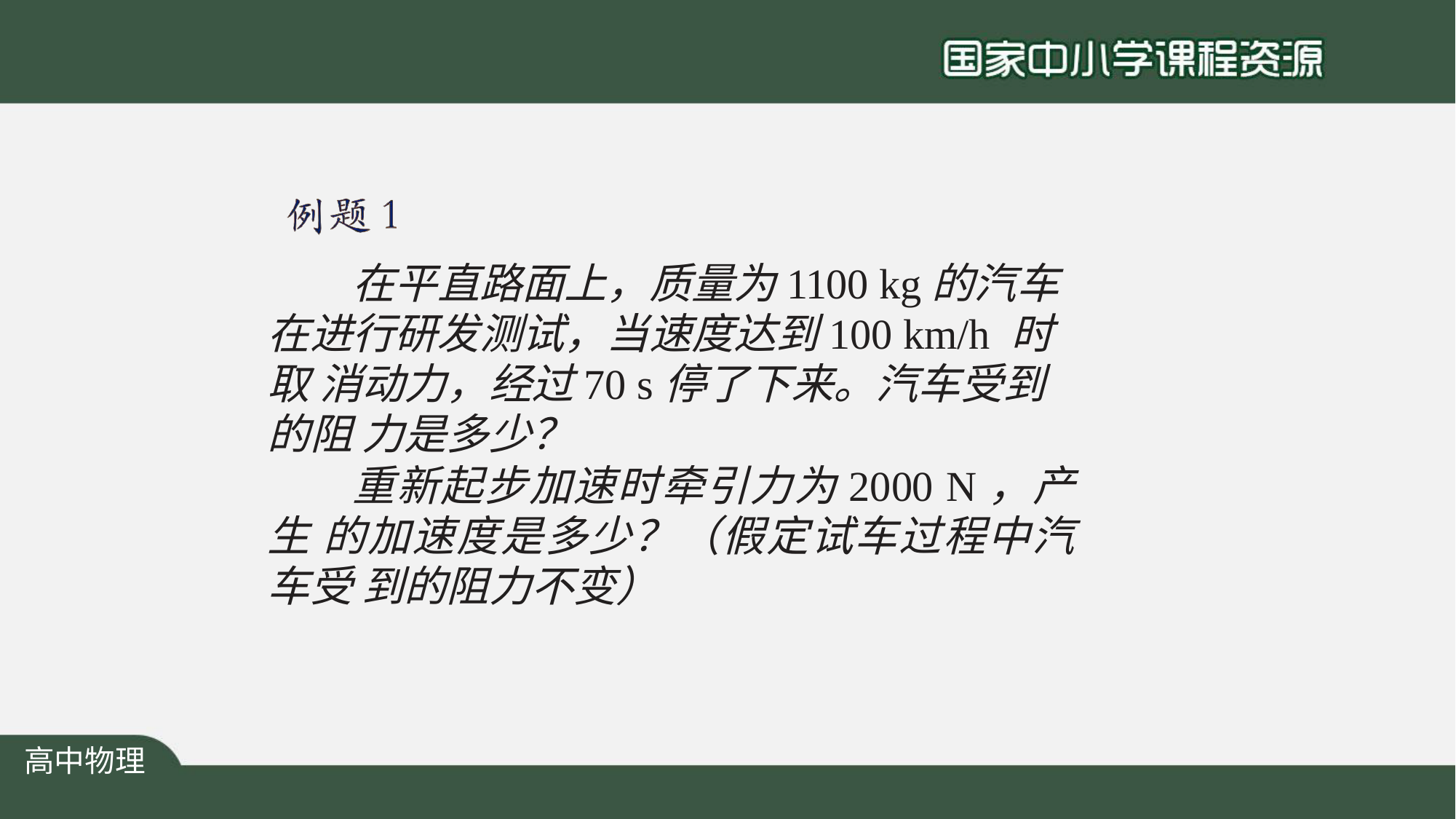

在平直路面上，质量为1100 kg的汽车 在进行研发测试，当速度达到100 km/h 时取 消动力，经过70 s停了下来。汽车受到的阻 力是多少？
重新起步加速时牵引力为2000 N，产生 的加速度是多少？（假定试车过程中汽车受 到的阻力不变）
高中物理